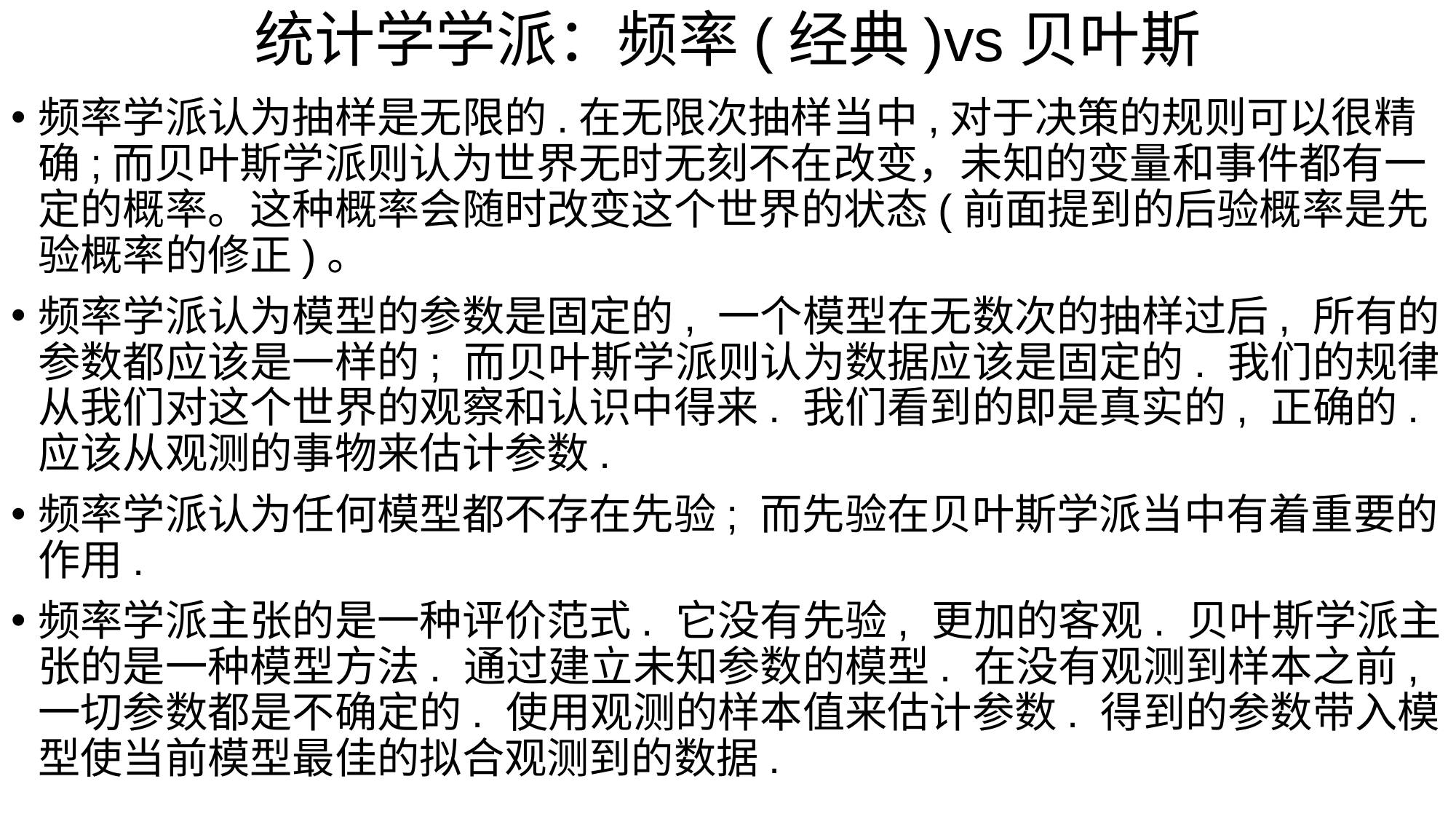

# 统计学学派：频率(经典)vs贝叶斯
频率学派认为抽样是无限的.在无限次抽样当中,对于决策的规则可以很精确;而贝叶斯学派则认为世界无时无刻不在改变，未知的变量和事件都有一定的概率。这种概率会随时改变这个世界的状态(前面提到的后验概率是先验概率的修正)。
频率学派认为模型的参数是固定的, 一个模型在无数次的抽样过后, 所有的参数都应该是一样的; 而贝叶斯学派则认为数据应该是固定的. 我们的规律从我们对这个世界的观察和认识中得来. 我们看到的即是真实的, 正确的. 应该从观测的事物来估计参数.
频率学派认为任何模型都不存在先验; 而先验在贝叶斯学派当中有着重要的作用.
频率学派主张的是一种评价范式. 它没有先验, 更加的客观. 贝叶斯学派主张的是一种模型方法. 通过建立未知参数的模型. 在没有观测到样本之前, 一切参数都是不确定的. 使用观测的样本值来估计参数. 得到的参数带入模型使当前模型最佳的拟合观测到的数据.